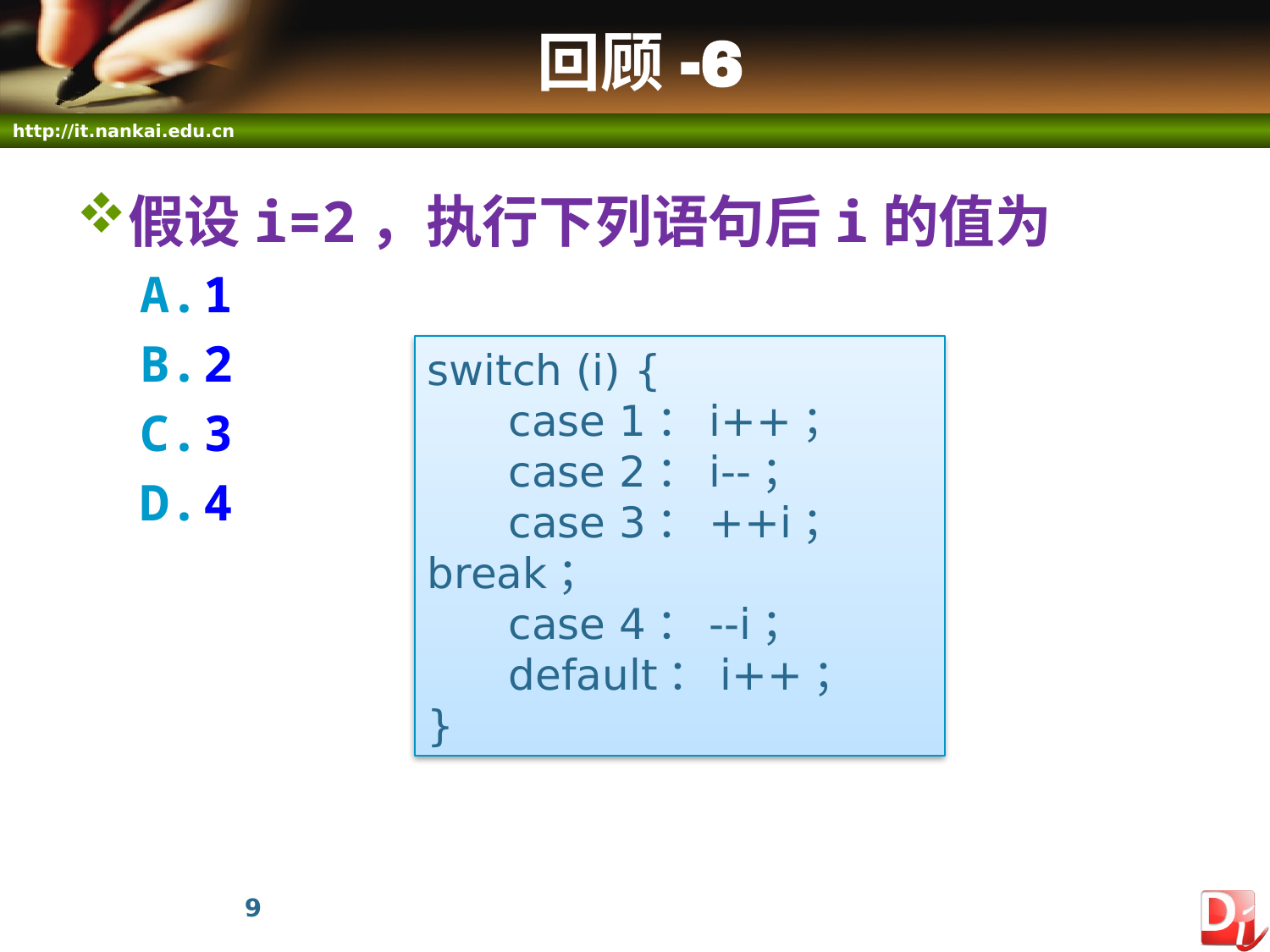

# 回顾-6
假设i=2，执行下列语句后i的值为
1
2
3
4
switch (i) {
      case 1：i++；
      case 2：i--；
      case 3：++i；break；
      case 4：--i；
      default：i++；
}
9